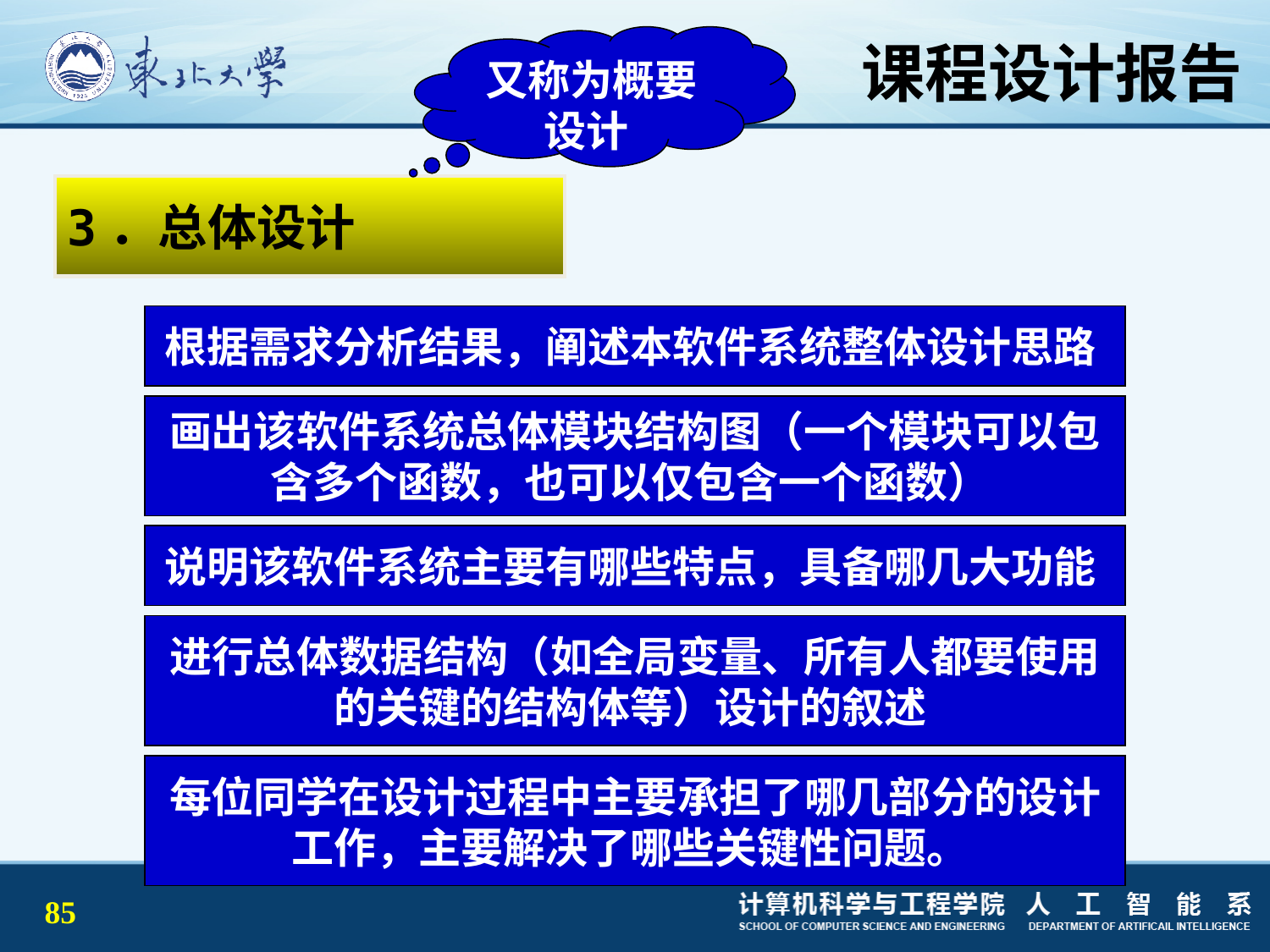

# 课程设计报告
又称为概要设计
3．总体设计
根据需求分析结果，阐述本软件系统整体设计思路
画出该软件系统总体模块结构图（一个模块可以包含多个函数，也可以仅包含一个函数）
说明该软件系统主要有哪些特点，具备哪几大功能
进行总体数据结构（如全局变量、所有人都要使用的关键的结构体等）设计的叙述
每位同学在设计过程中主要承担了哪几部分的设计工作，主要解决了哪些关键性问题。